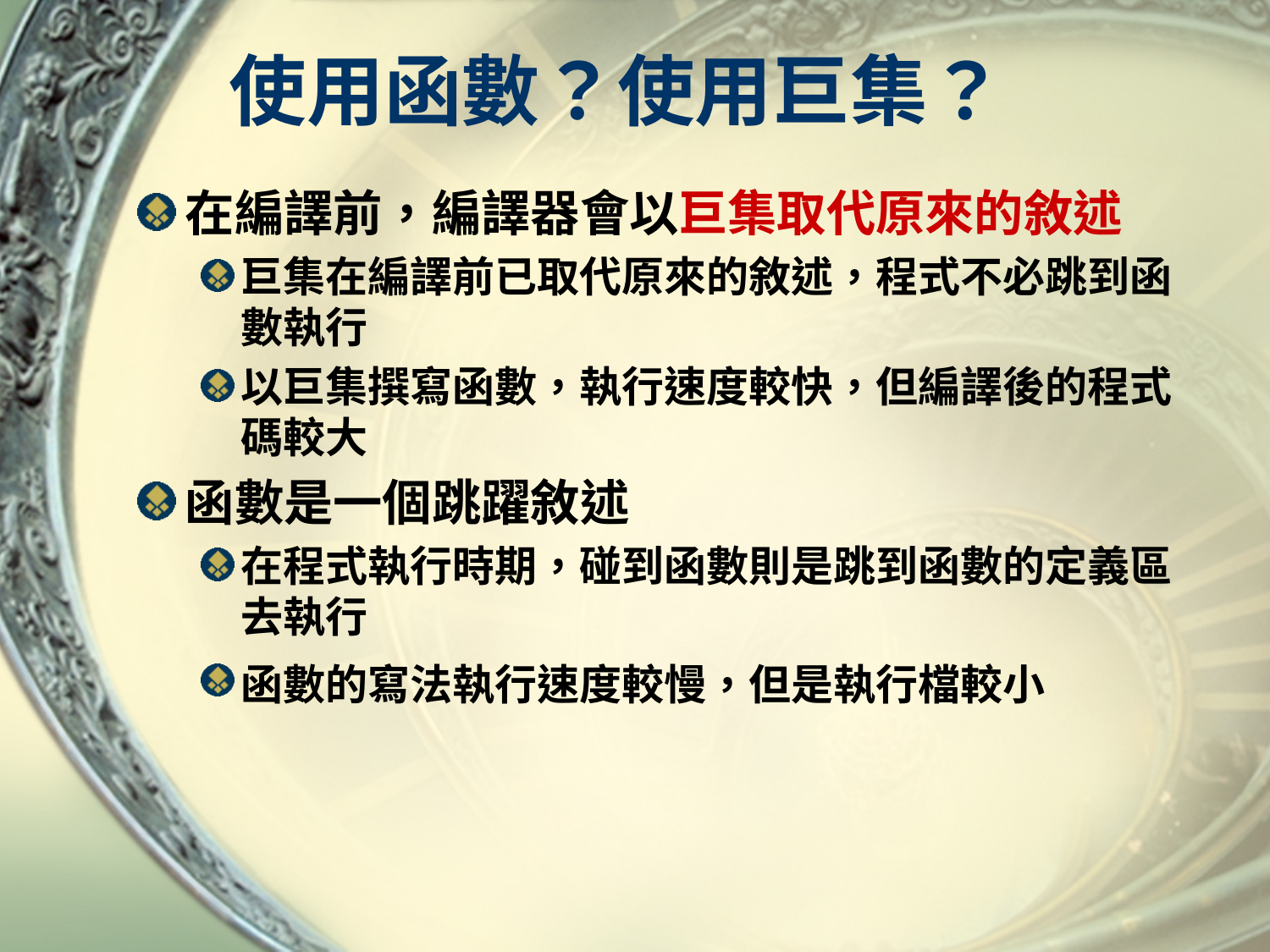

# 使用函數？使用巨集？
在編譯前，編譯器會以巨集取代原來的敘述
巨集在編譯前已取代原來的敘述，程式不必跳到函數執行
以巨集撰寫函數，執行速度較快，但編譯後的程式碼較大
函數是一個跳躍敘述
在程式執行時期，碰到函數則是跳到函數的定義區去執行
函數的寫法執行速度較慢，但是執行檔較小